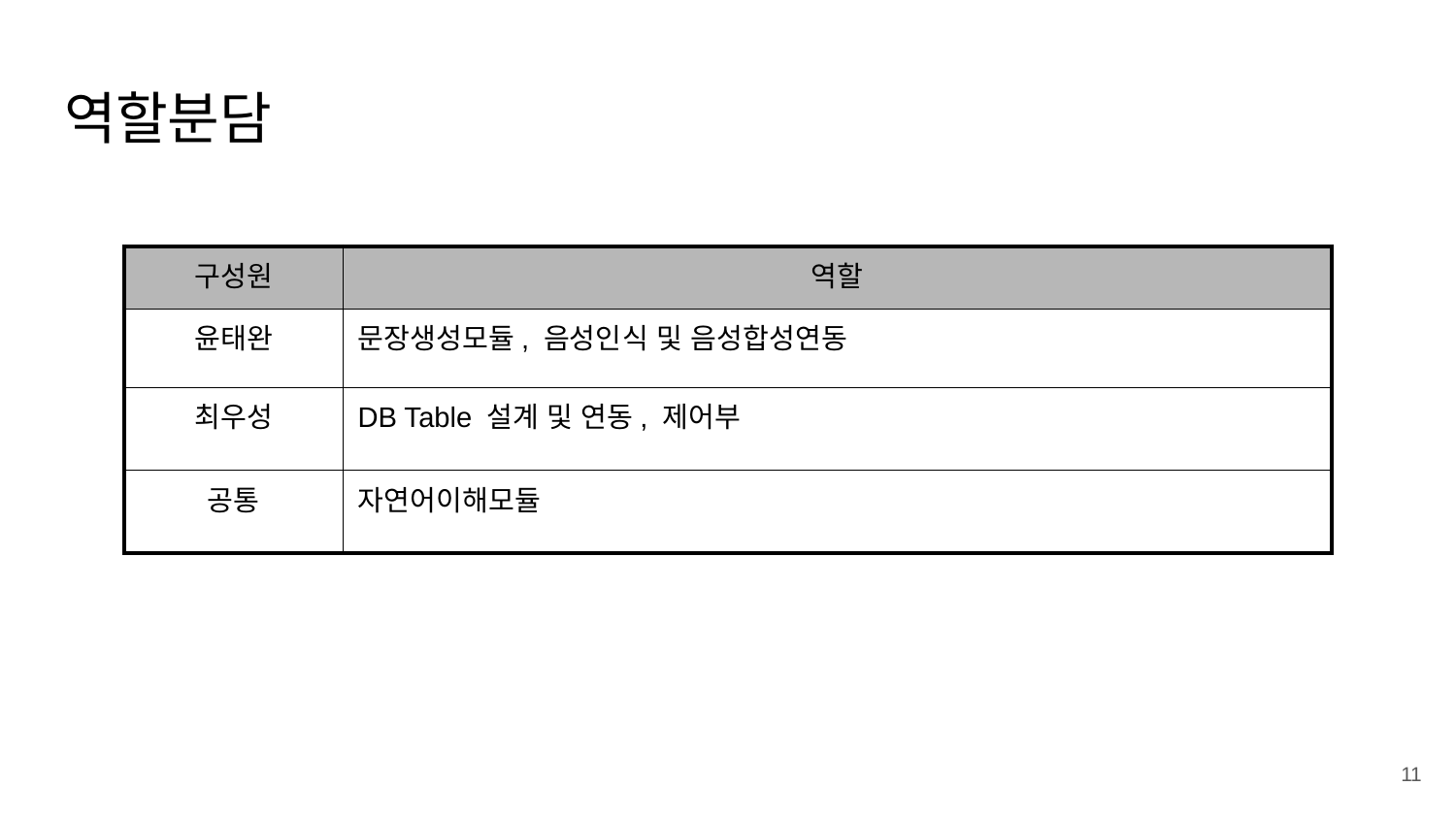

# 역할분담
| 구성원 | 역할 |
| --- | --- |
| 윤태완 | 문장생성모듈, 음성인식 및 음성합성연동 |
| 최우성 | DB Table 설계 및 연동, 제어부 |
| 공통 | 자연어이해모듈 |
11